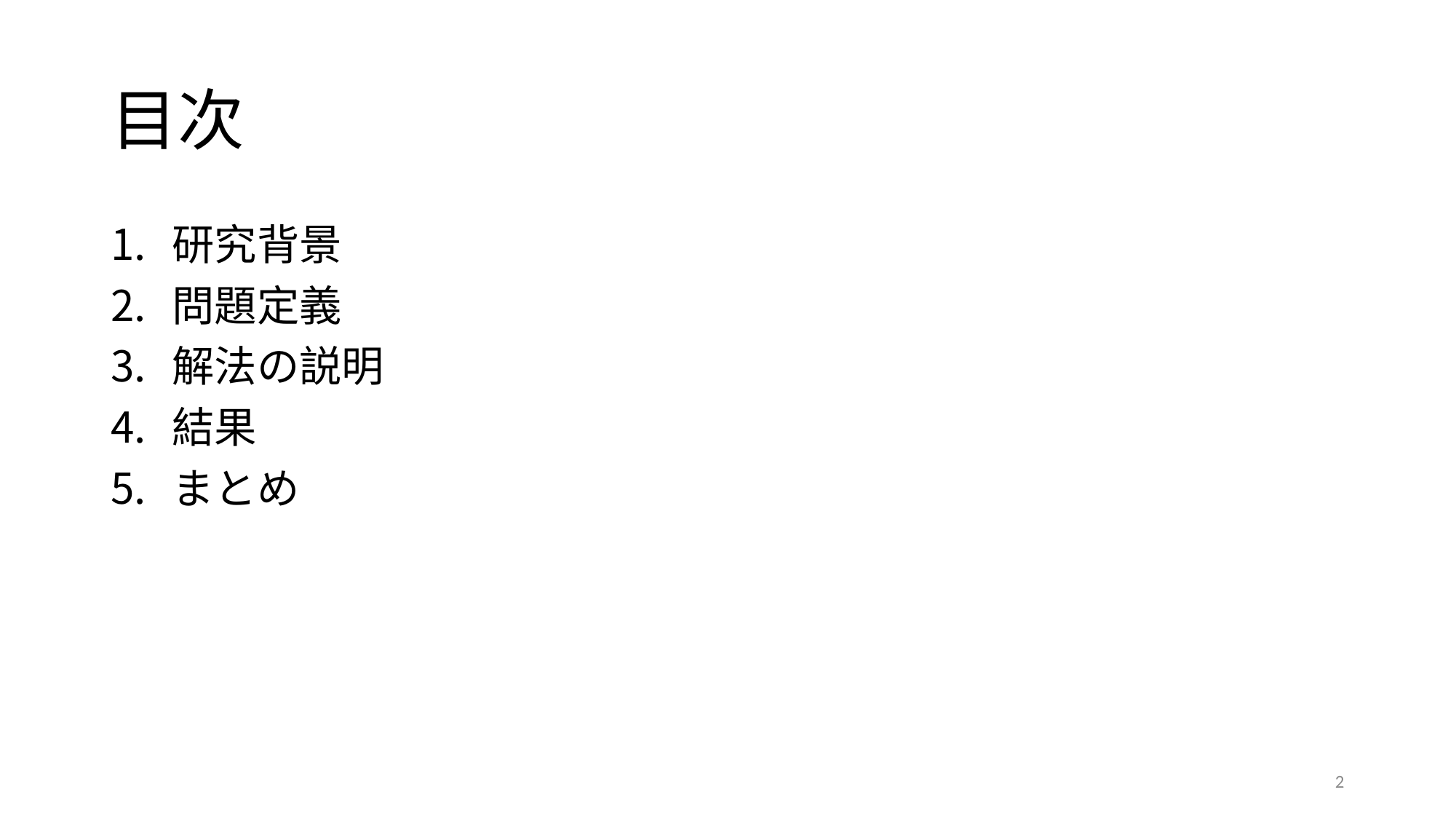

# 目次
研究背景
問題定義
解法の説明
結果
まとめ
2